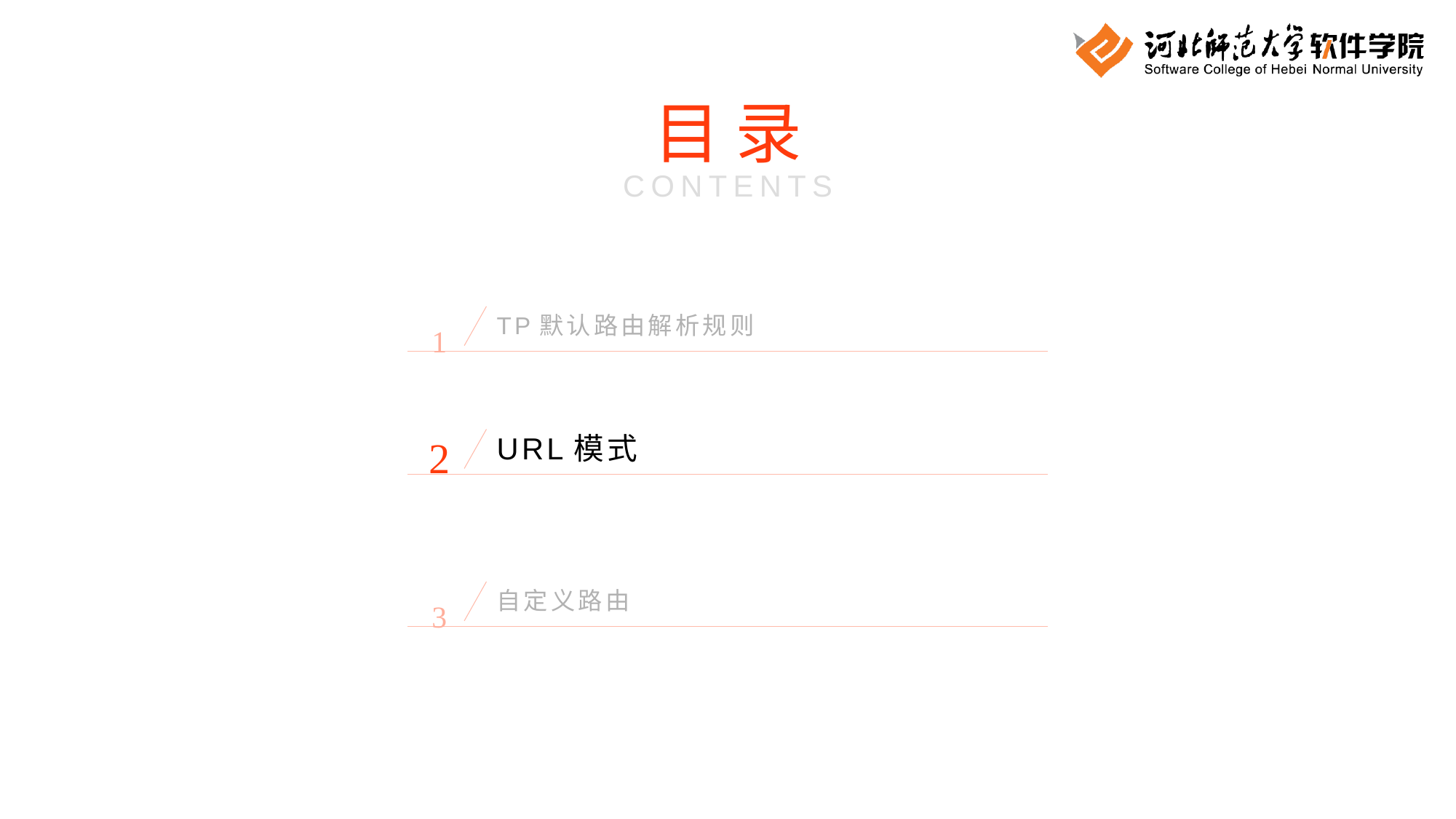

目 录
CONTENTS
1
TP默认路由解析规则
2
URL模式
3
自定义路由